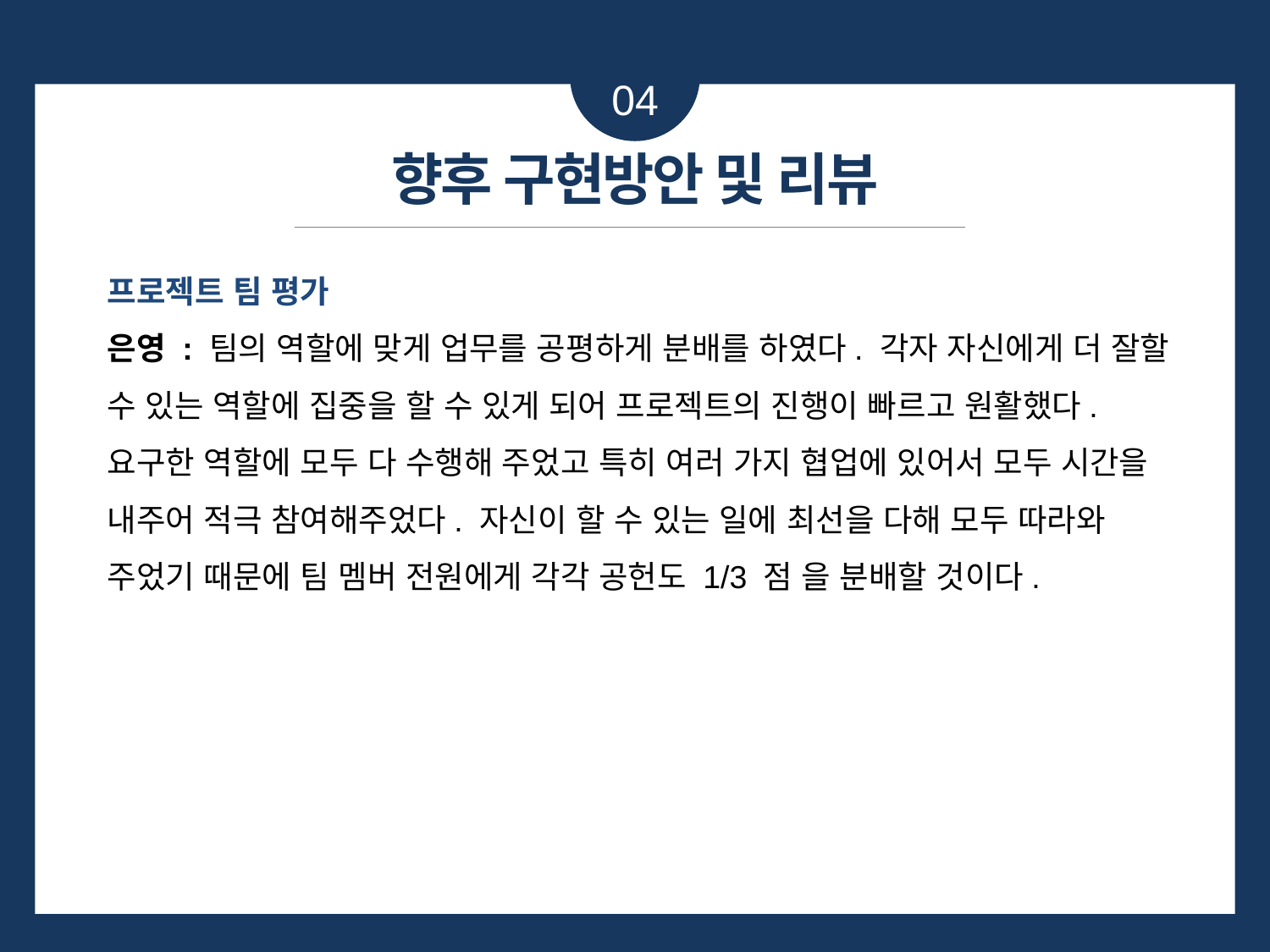

04
향후 구현방안 및 리뷰
프로젝트 팀 평가
은영 : 팀의 역할에 맞게 업무를 공평하게 분배를 하였다. 각자 자신에게 더 잘할 수 있는 역할에 집중을 할 수 있게 되어 프로젝트의 진행이 빠르고 원활했다. 요구한 역할에 모두 다 수행해 주었고 특히 여러 가지 협업에 있어서 모두 시간을 내주어 적극 참여해주었다. 자신이 할 수 있는 일에 최선을 다해 모두 따라와 주었기 때문에 팀 멤버 전원에게 각각 공헌도 1/3 점 을 분배할 것이다.